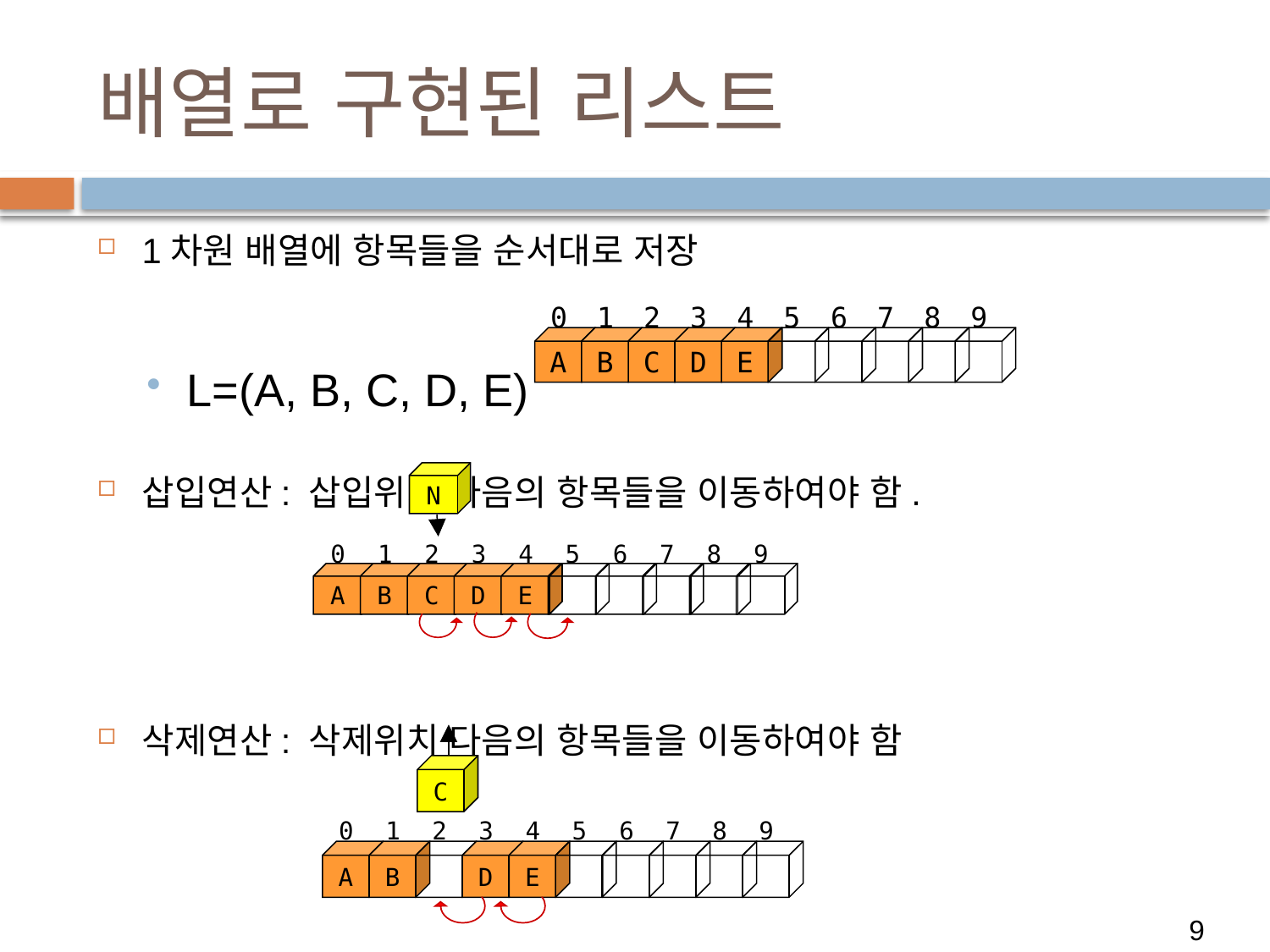

# 배열로 구현된 리스트
1차원 배열에 항목들을 순서대로 저장

L=(A, B, C, D, E)

삽입연산: 삽입위치 다음의 항목들을 이동하여야 함.

삭제연산: 삭제위치 다음의 항목들을 이동하여야 함
0
1
2
3
4
5
6
7
8
9
A
B
C
D
E

N

0
1
2
3
4
5
6
7
8
9
A
B
C
D
E

C
0
1
2
3
4
5
6
7
8
9
A
B

D
E